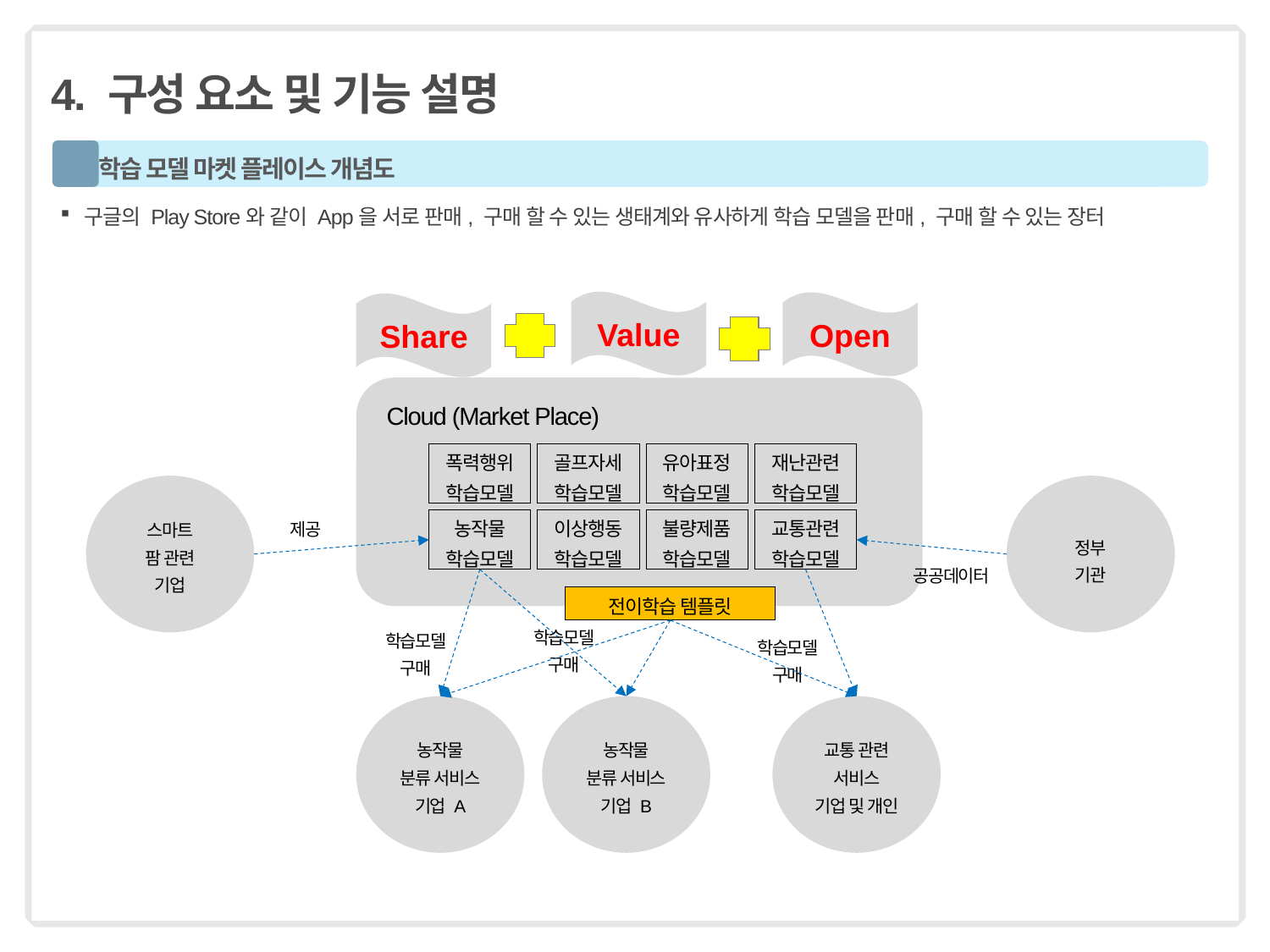

# 4. 구성 요소 및 기능 설명
3
      학습 모델 마켓 플레이스 개념도
구글의 Play Store와 같이 App을 서로 판매, 구매 할 수 있는 생태계와 유사하게 학습 모델을 판매, 구매 할 수 있는 장터
Value
Open
Share

Cloud (Market Place)
재난관련
학습모델
폭력행위
학습모델
골프자세
학습모델
유아표정
학습모델

교통관련
학습모델
농작물
학습모델
이상행동
학습모델
불량제품
학습모델
제공
스마트
팜 관련
기업
정부
기관
공공데이터
전이학습 템플릿
학습모델
구매
학습모델
구매
학습모델
구매

교통 관련 서비스
기업 및 개인
농작물
분류 서비스
기업 A
농작물
분류 서비스
기업 B